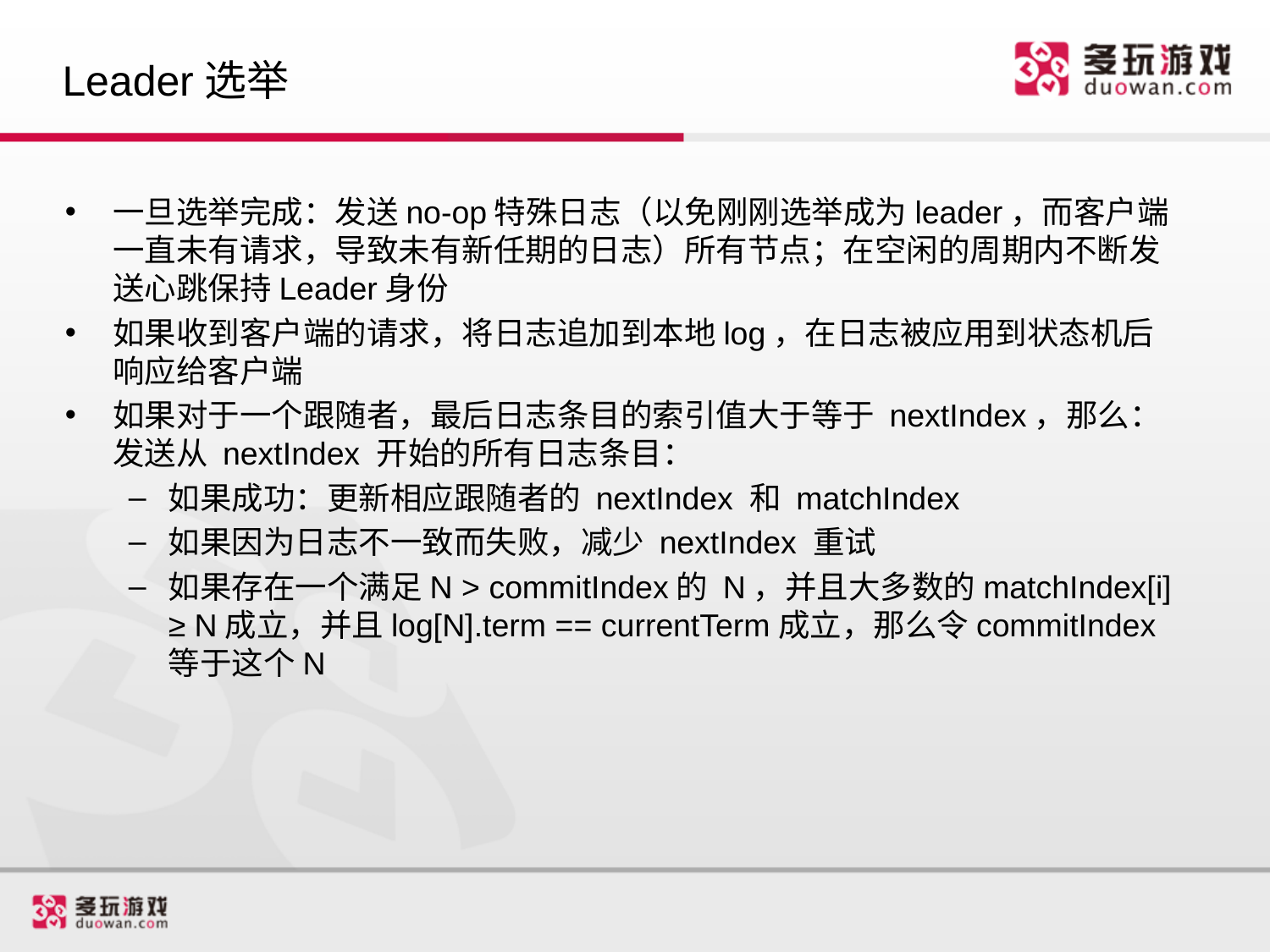

# Leader选举
一旦选举完成：发送no-op特殊日志（以免刚刚选举成为leader，而客户端一直未有请求，导致未有新任期的日志）所有节点；在空闲的周期内不断发送心跳保持Leader身份
如果收到客户端的请求，将日志追加到本地log，在日志被应用到状态机后响应给客户端
如果对于一个跟随者，最后日志条目的索引值大于等于 nextIndex，那么：发送从 nextIndex 开始的所有日志条目：
如果成功：更新相应跟随者的 nextIndex 和 matchIndex
如果因为日志不一致而失败，减少 nextIndex 重试
如果存在一个满足N > commitIndex的 N，并且大多数的matchIndex[i] ≥ N成立，并且log[N].term == currentTerm成立，那么令commitIndex等于这个N